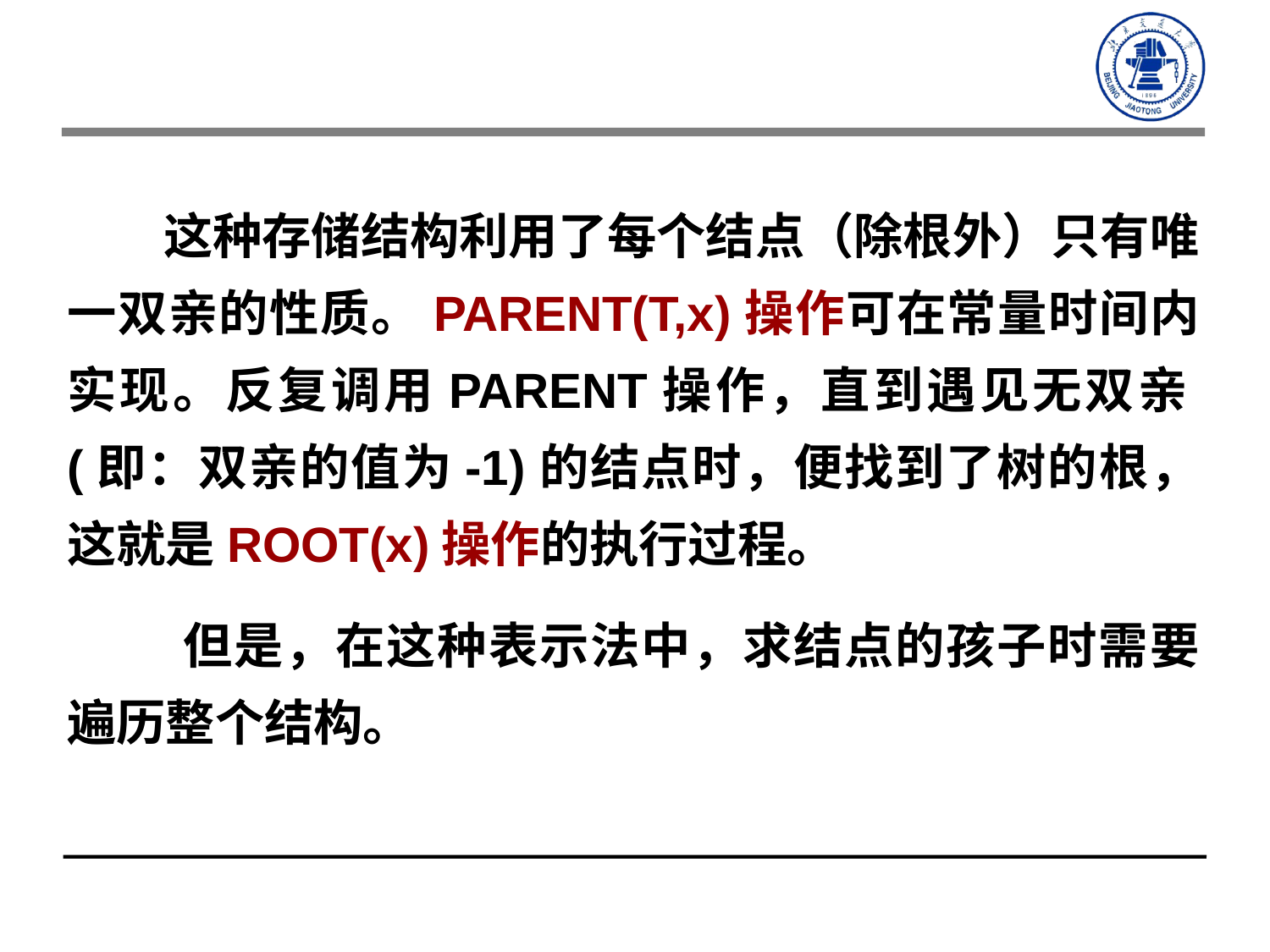

这种存储结构利用了每个结点（除根外）只有唯一双亲的性质。PARENT(T,x)操作可在常量时间内实现。反复调用PARENT操作，直到遇见无双亲(即：双亲的值为-1)的结点时，便找到了树的根，这就是ROOT(x)操作的执行过程。
        但是，在这种表示法中，求结点的孩子时需要遍历整个结构。